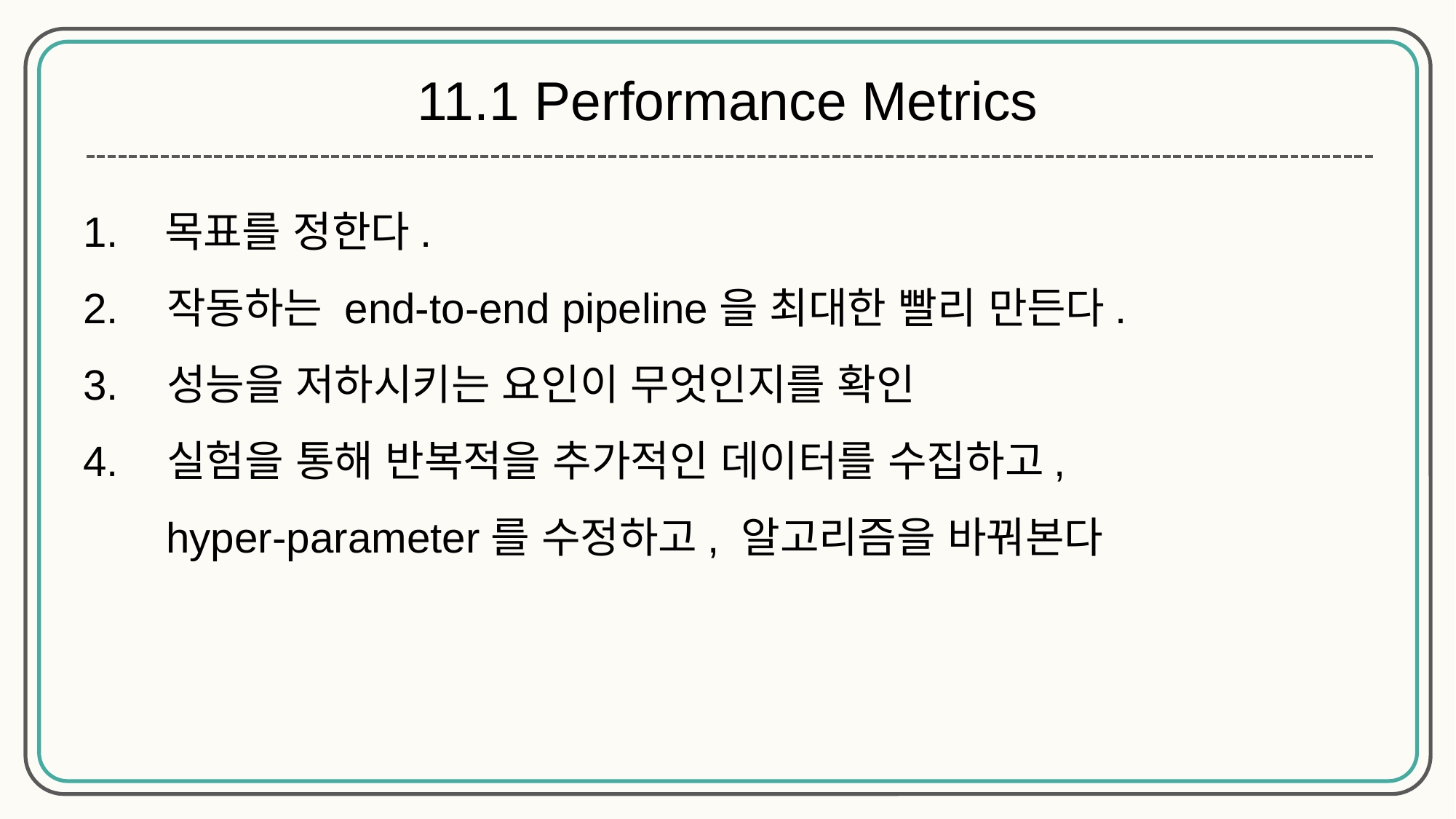

11.1 Performance Metrics
 목표를 정한다.
 작동하는 end-to-end pipeline을 최대한 빨리 만든다.
 성능을 저하시키는 요인이 무엇인지를 확인
 실험을 통해 반복적을 추가적인 데이터를 수집하고,
       hyper-parameter를 수정하고, 알고리즘을 바꿔본다